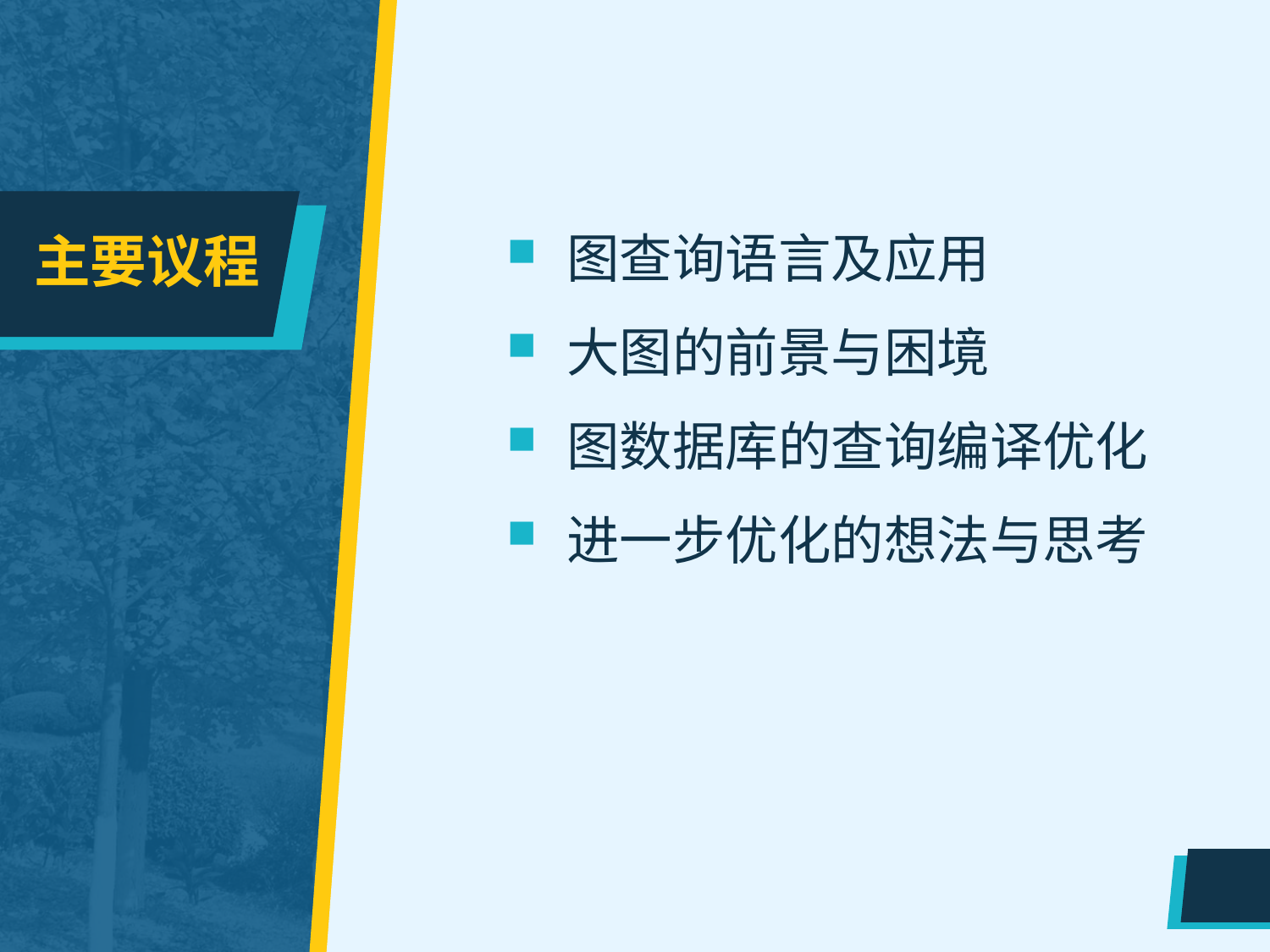

# 主要议程
图查询语言及应用
大图的前景与困境
图数据库的查询编译优化
进一步优化的想法与思考
2